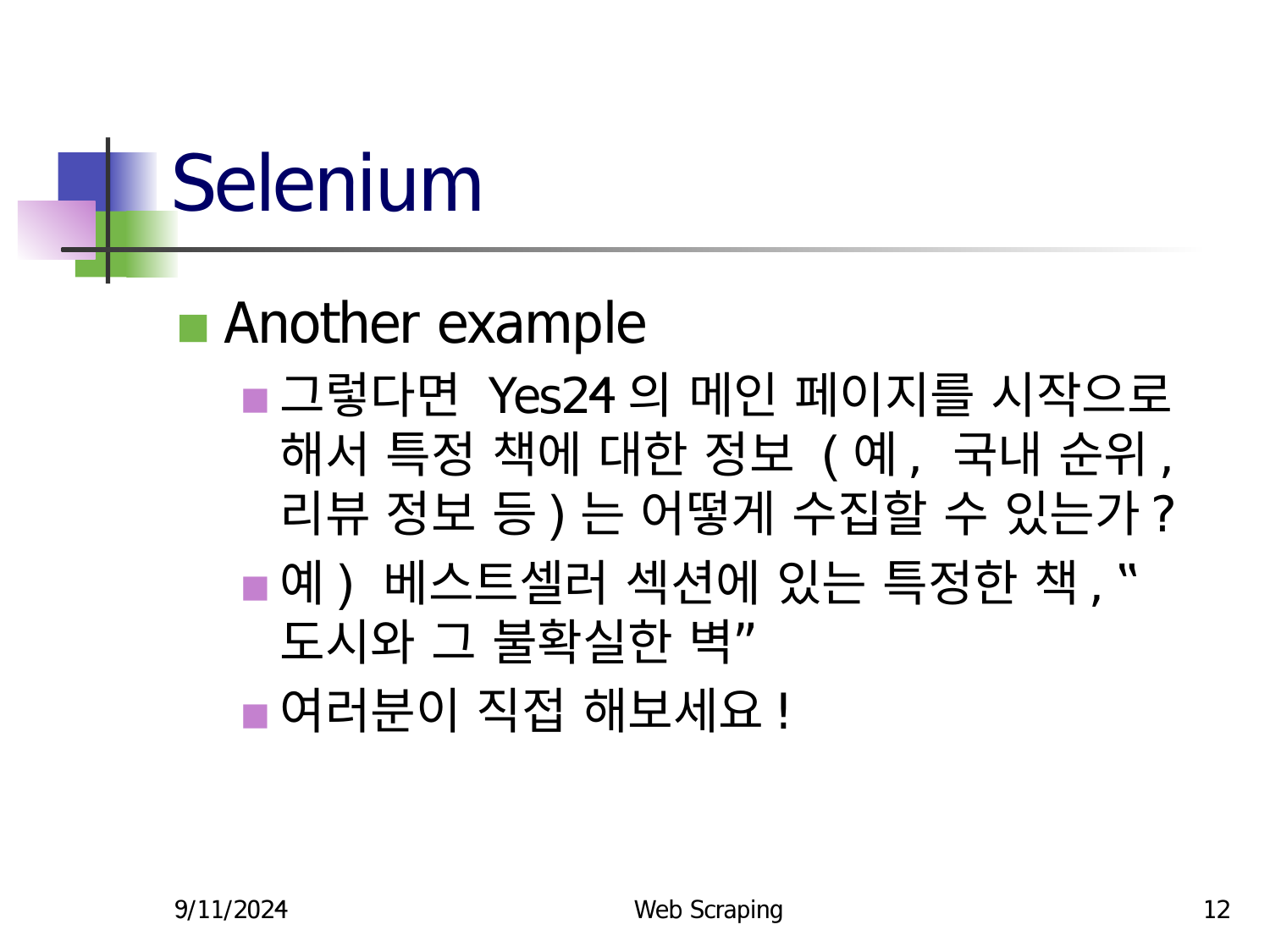

# Selenium
Another example
그렇다면 Yes24의 메인 페이지를 시작으로 해서 특정 책에 대한 정보 (예, 국내 순위, 리뷰 정보 등)는 어떻게 수집할 수 있는가?
예) 베스트셀러 섹션에 있는 특정한 책, “도시와 그 불확실한 벽”
여러분이 직접 해보세요!
9/11/2024
Web Scraping
12